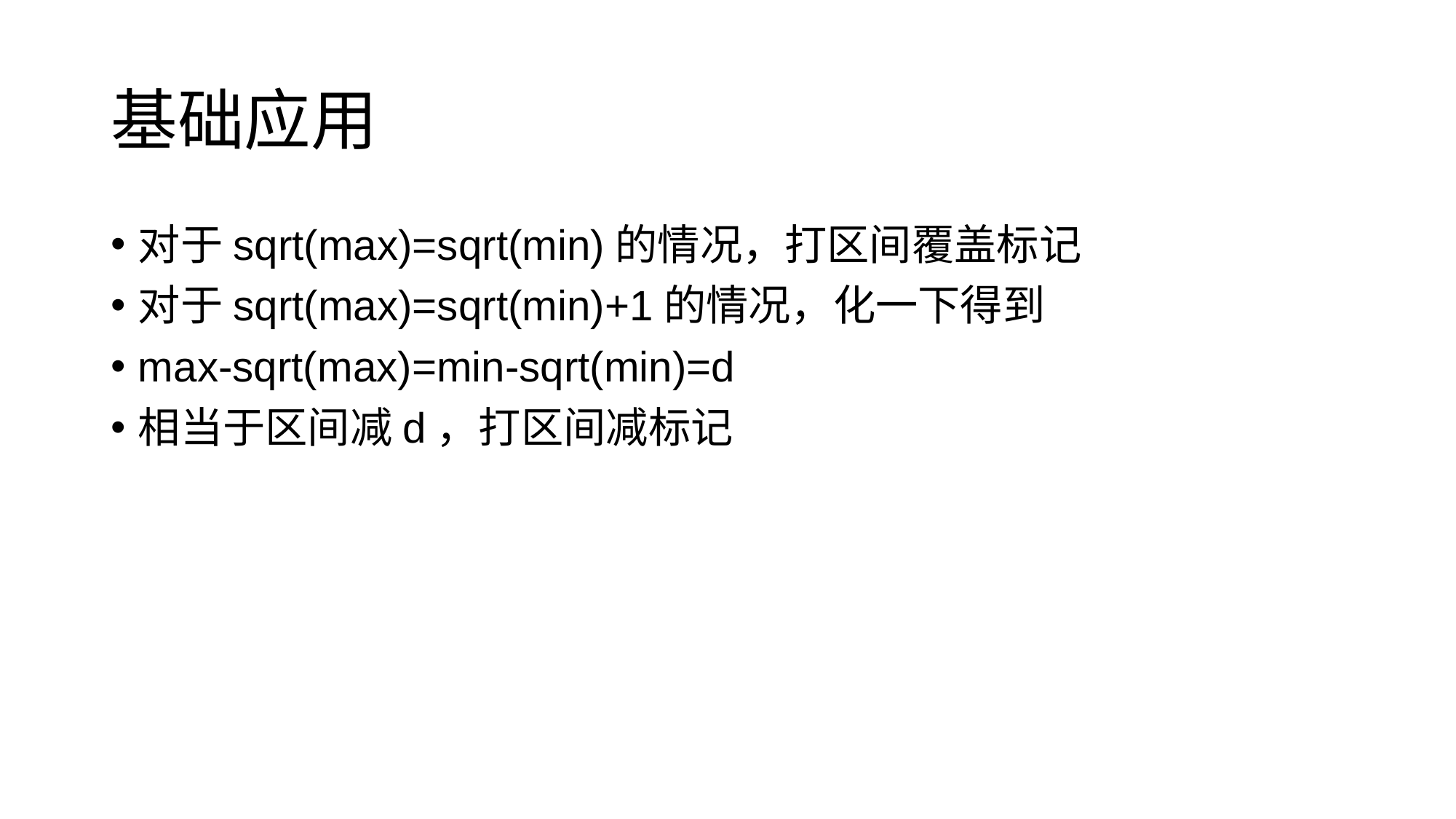

# 基础应用
对于sqrt(max)=sqrt(min)的情况，打区间覆盖标记
对于sqrt(max)=sqrt(min)+1的情况，化一下得到
max-sqrt(max)=min-sqrt(min)=d
相当于区间减d，打区间减标记